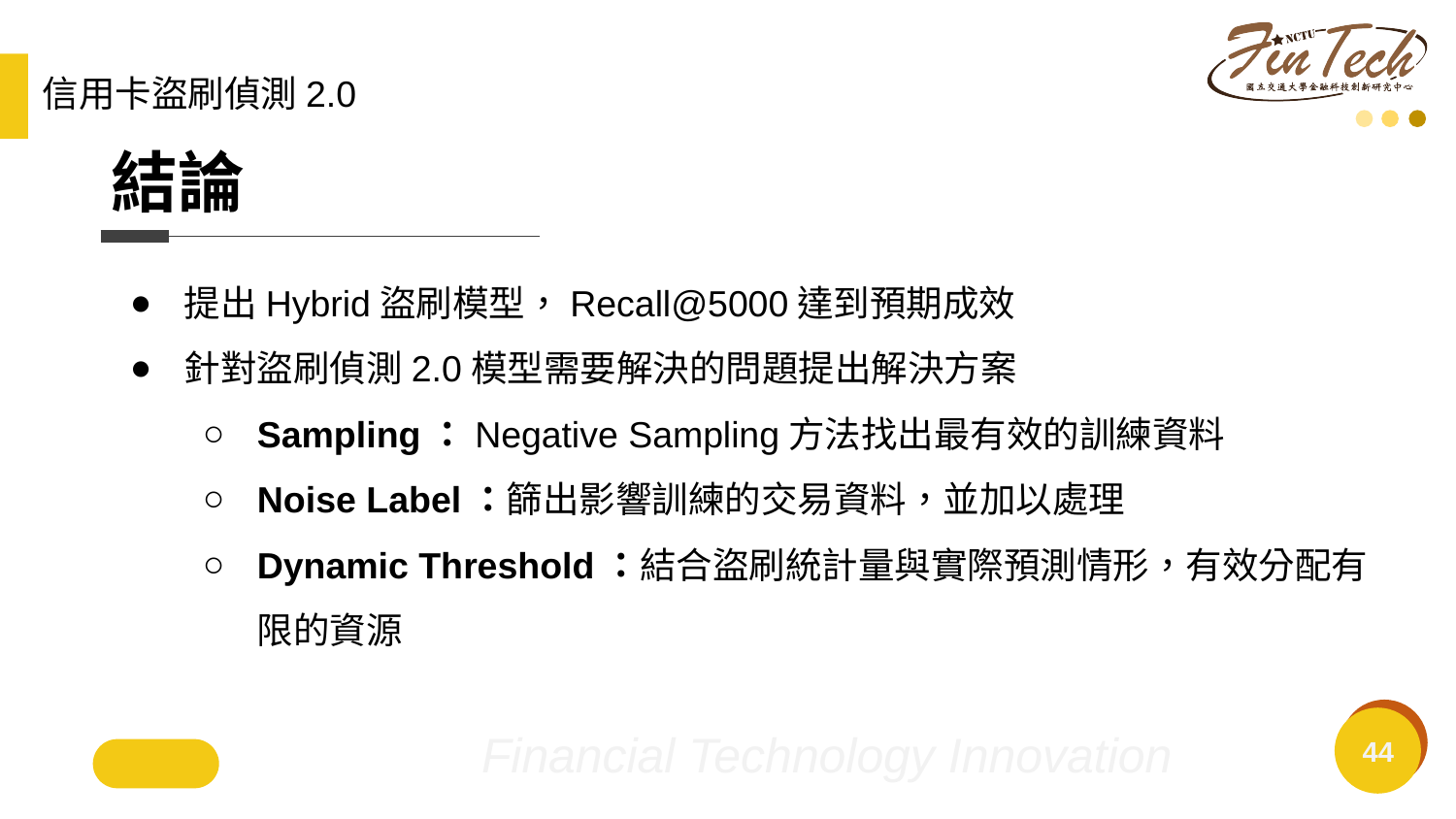

信用卡盜刷偵測2.0
# 結論
提出Hybrid盜刷模型，Recall@5000達到預期成效
針對盜刷偵測2.0模型需要解決的問題提出解決方案
Sampling：Negative Sampling方法找出最有效的訓練資料
Noise Label：篩出影響訓練的交易資料，並加以處理
Dynamic Threshold：結合盜刷統計量與實際預測情形，有效分配有限的資源
44